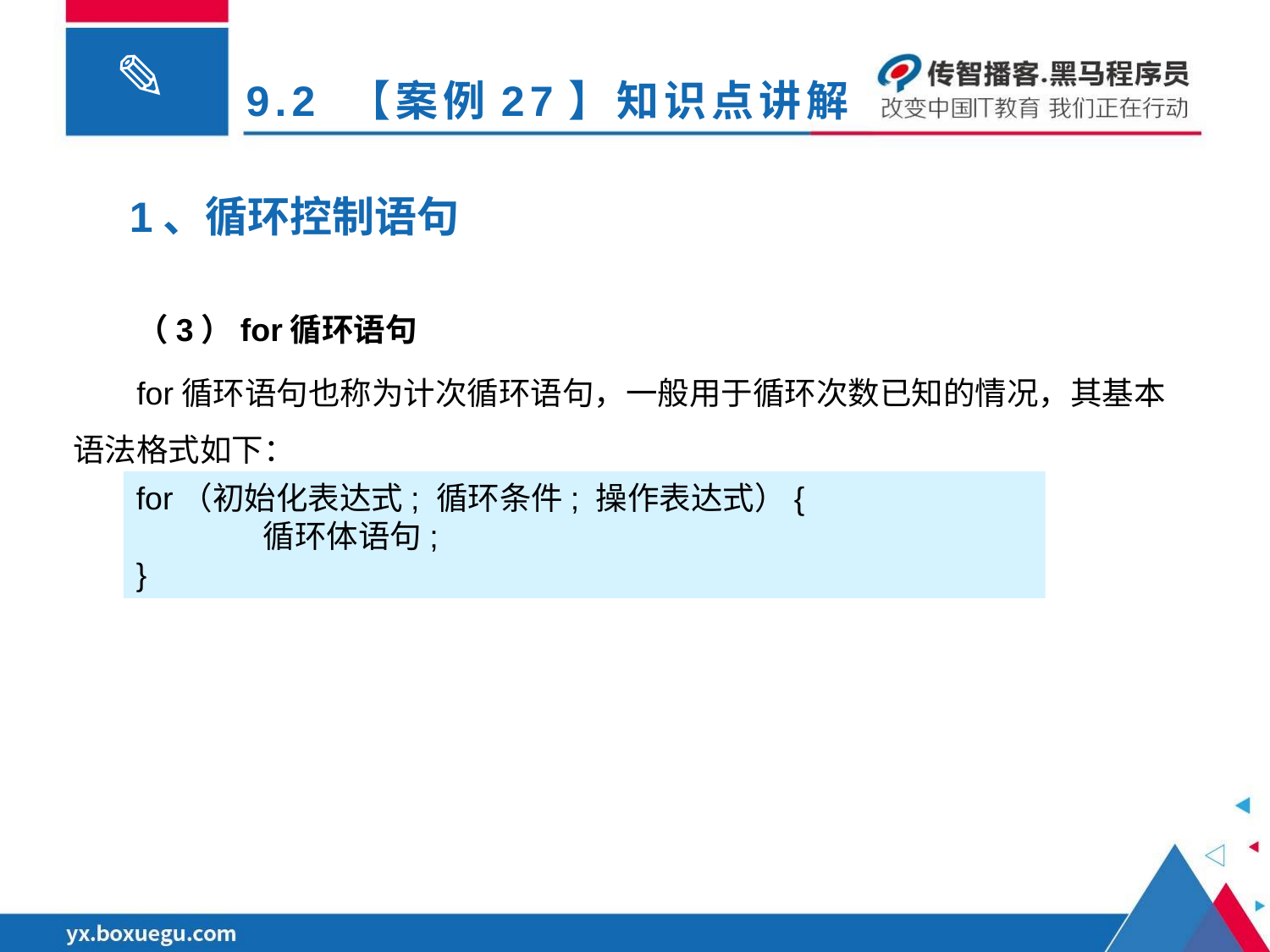

# 9.2 【案例27】知识点讲解
1、循环控制语句
（3）for循环语句
for循环语句也称为计次循环语句，一般用于循环次数已知的情况，其基本语法格式如下：
for（初始化表达式; 循环条件; 操作表达式）{
	循环体语句;
}